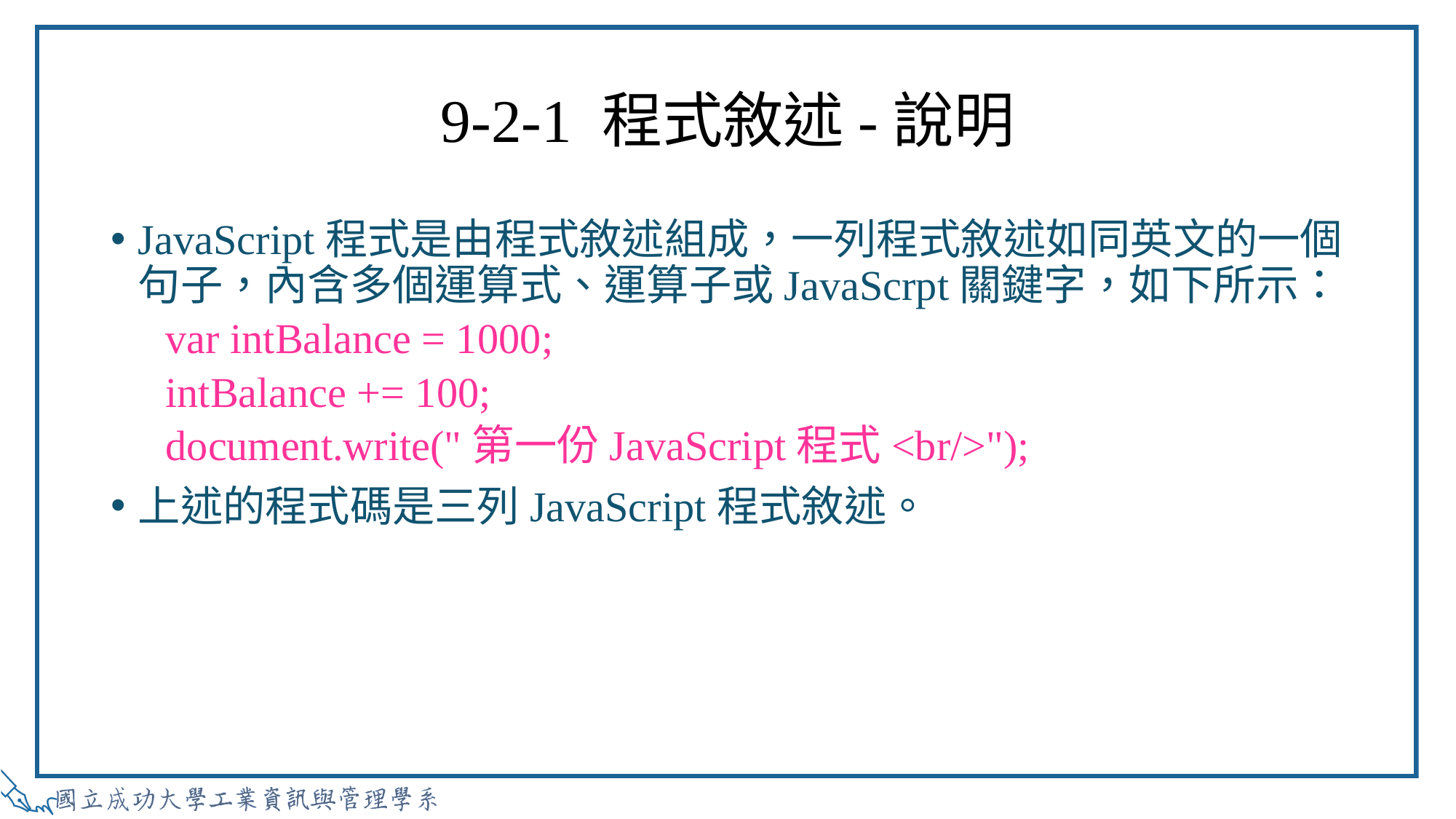

# 9-2-1 程式敘述-說明
JavaScript程式是由程式敘述組成，一列程式敘述如同英文的一個句子，內含多個運算式、運算子或JavaScrpt關鍵字，如下所示：
var intBalance = 1000;
intBalance += 100;
document.write("第一份JavaScript程式<br/>");
上述的程式碼是三列JavaScript程式敘述。